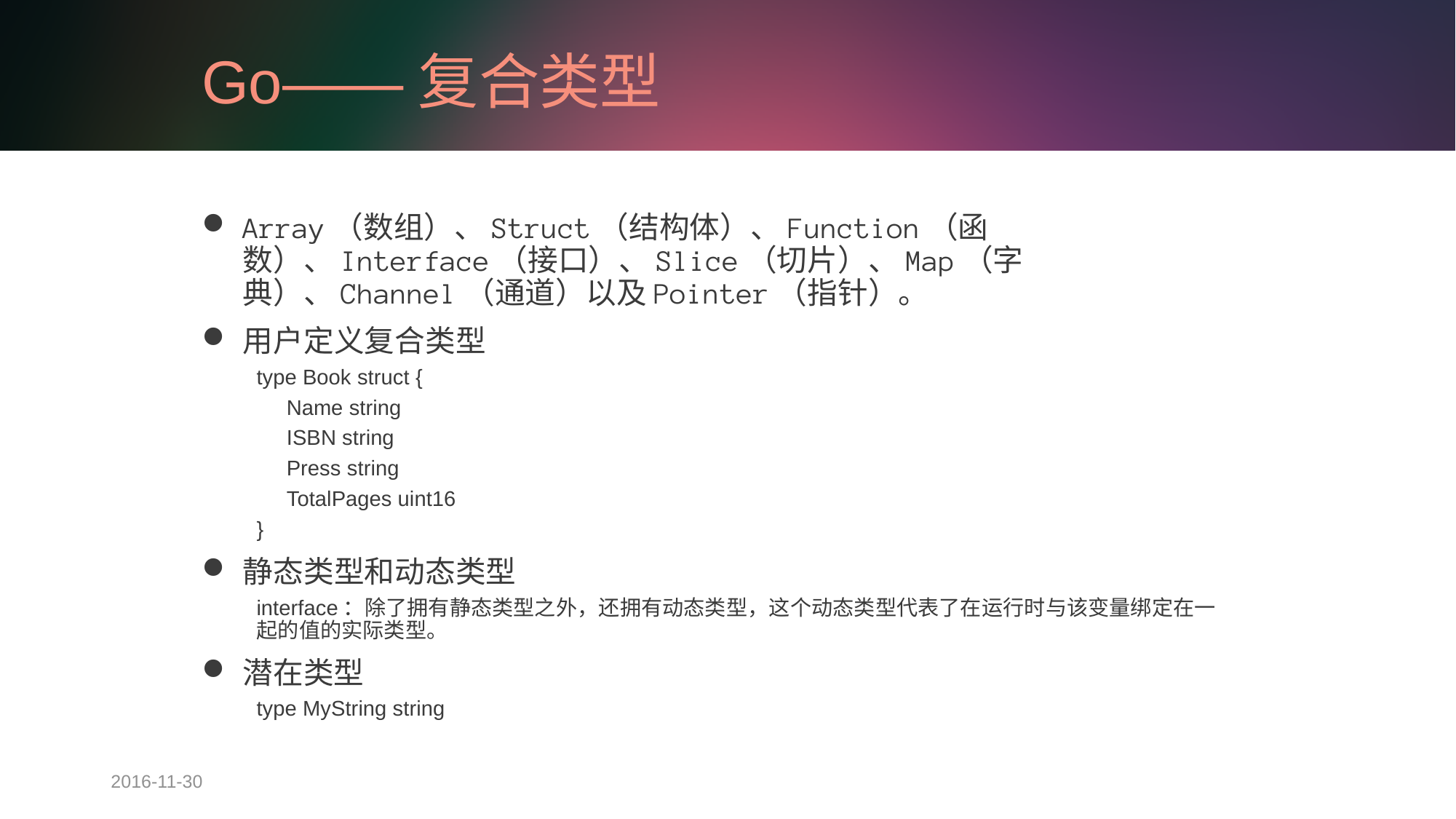

# Go——复合类型
Array（数组）、Struct（结构体）、Function（函数）、Interface（接口）、Slice（切片）、Map（字典）、Channel（通道）以及Pointer（指针）。
用户定义复合类型
type Book struct {
     Name string
     ISBN string
     Press string
     TotalPages uint16
}
静态类型和动态类型
interface：除了拥有静态类型之外，还拥有动态类型，这个动态类型代表了在运行时与该变量绑定在一起的值的实际类型。
潜在类型
type MyString string
2016-11-30
10